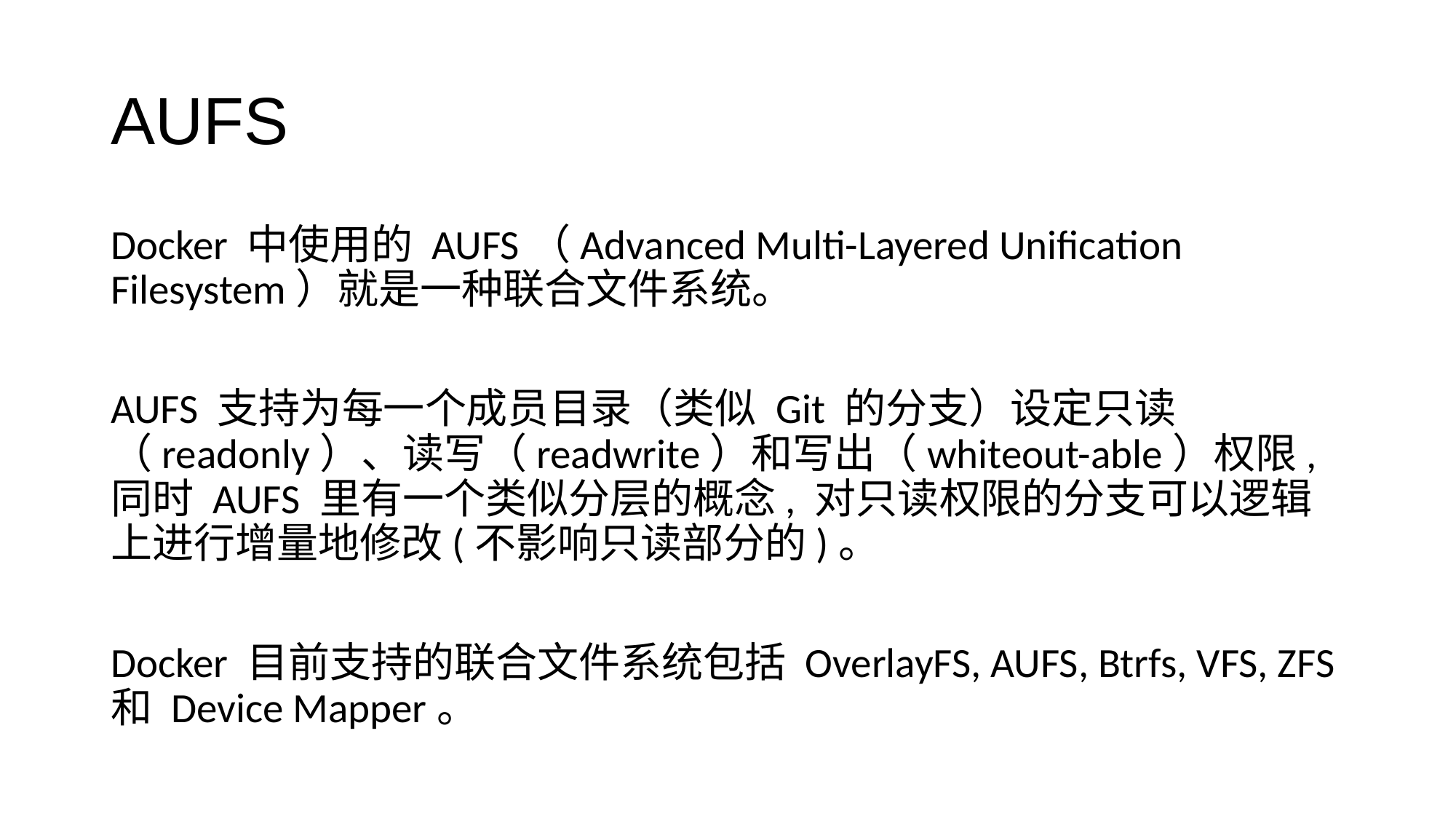

# AUFS
Docker 中使用的 AUFS（Advanced Multi-Layered Unification Filesystem）就是一种联合文件系统。

AUFS 支持为每一个成员目录（类似 Git 的分支）设定只读（readonly）、读写（readwrite）和写出（whiteout-able）权限, 同时 AUFS 里有一个类似分层的概念, 对只读权限的分支可以逻辑上进行增量地修改(不影响只读部分的)。

Docker 目前支持的联合文件系统包括 OverlayFS, AUFS, Btrfs, VFS, ZFS 和 Device Mapper。